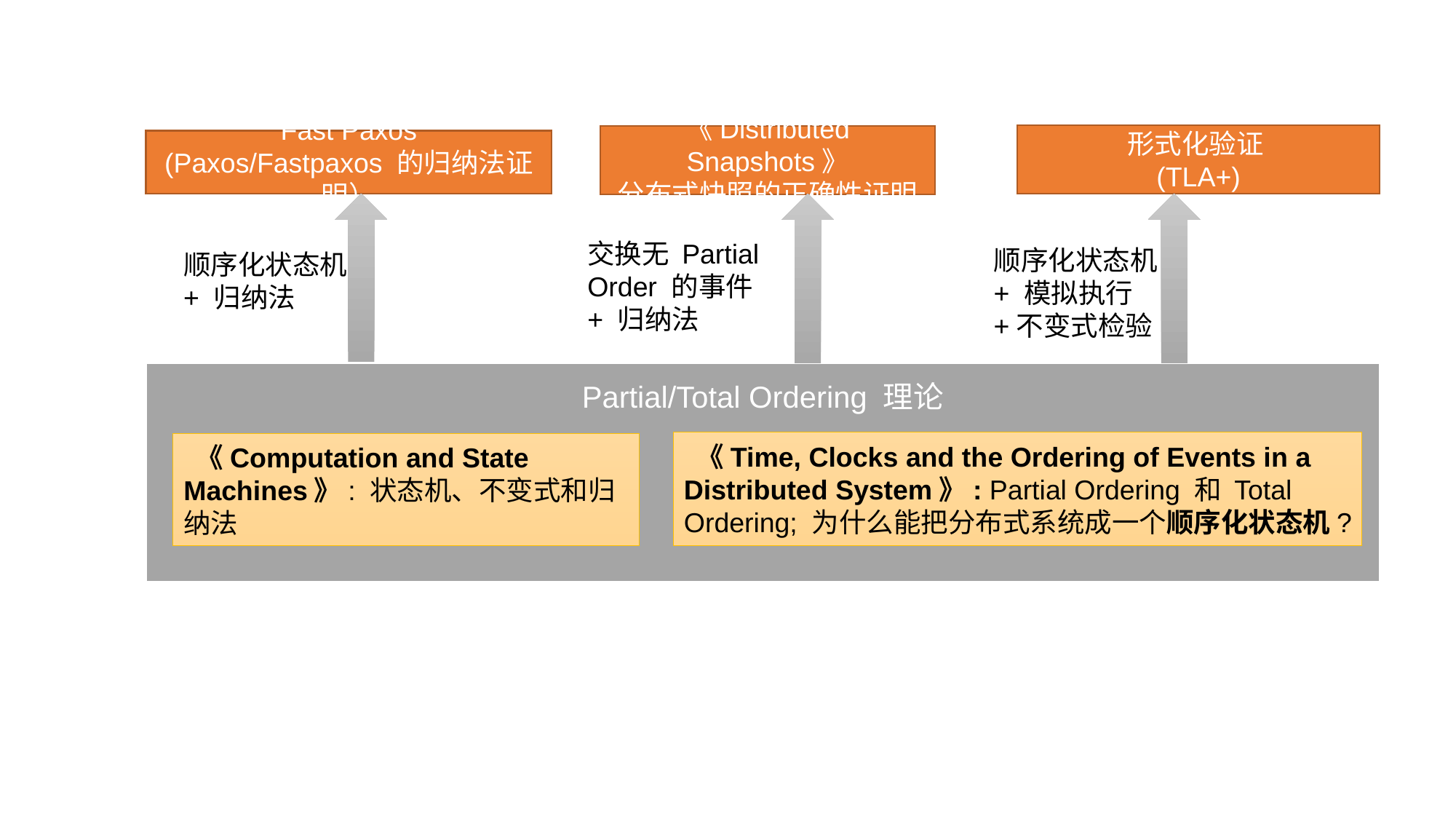

形式化验证
(TLA+)
《Distributed Snapshots》
分布式快照的正确性证明
Fast Paxos
(Paxos/Fastpaxos 的归纳法证明）

交换无 Partial Order 的事件
+ 归纳法
顺序化状态机
+ 模拟执行
+不变式检验
顺序化状态机
+ 归纳法
Partial/Total Ordering 理论

 《Time, Clocks and the Ordering of Events in a Distributed System》: Partial Ordering 和 Total Ordering; 为什么能把分布式系统成一个顺序化状态机?
 《Computation and State Machines》: 状态机、不变式和归纳法